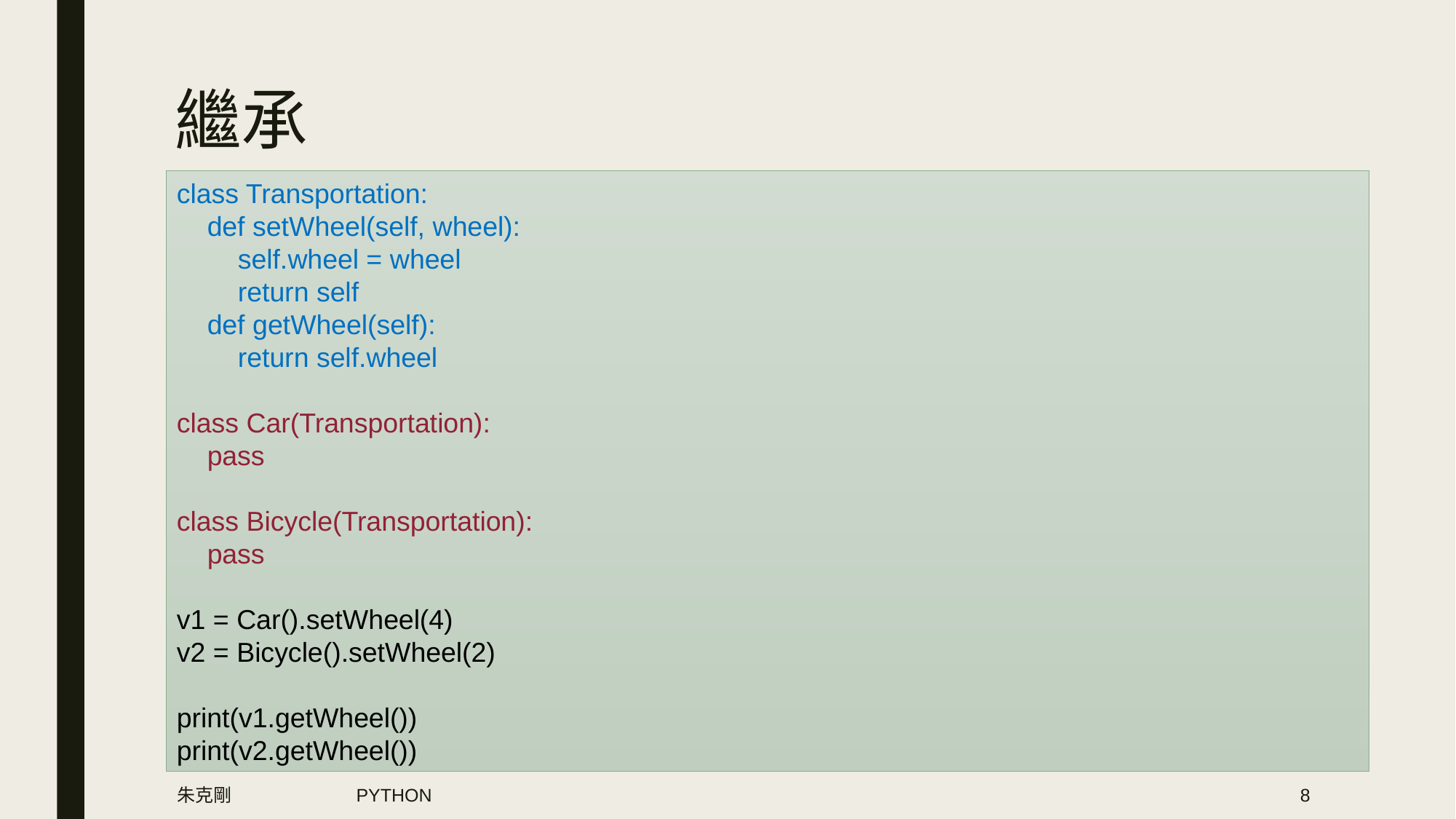

# 繼承
class Transportation:
    def setWheel(self, wheel):
        self.wheel = wheel
        return self
    def getWheel(self):
        return self.wheel

class Car(Transportation):
    pass

class Bicycle(Transportation):
    pass

v1 = Car().setWheel(4)
v2 = Bicycle().setWheel(2)

print(v1.getWheel())
print(v2.getWheel())
朱克剛
PYTHON
8